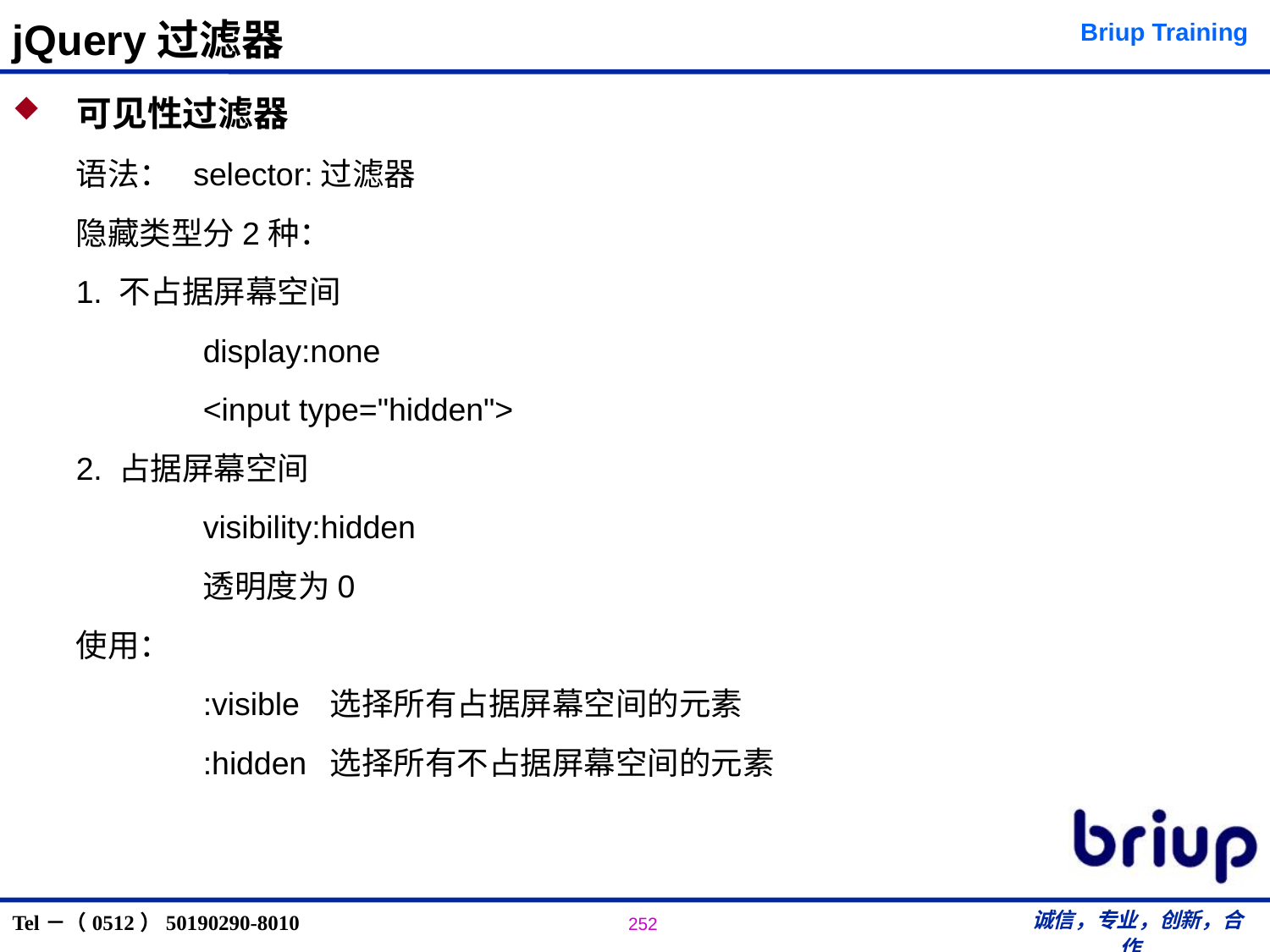

# jQuery过滤器

 可见性过滤器
语法：  selector:过滤器
隐藏类型分2种：
1. 不占据屏幕空间
	display:none
	<input type="hidden">
2. 占据屏幕空间
	visibility:hidden
	透明度为0
使用：
	:visible	选择所有占据屏幕空间的元素
	:hidden	选择所有不占据屏幕空间的元素